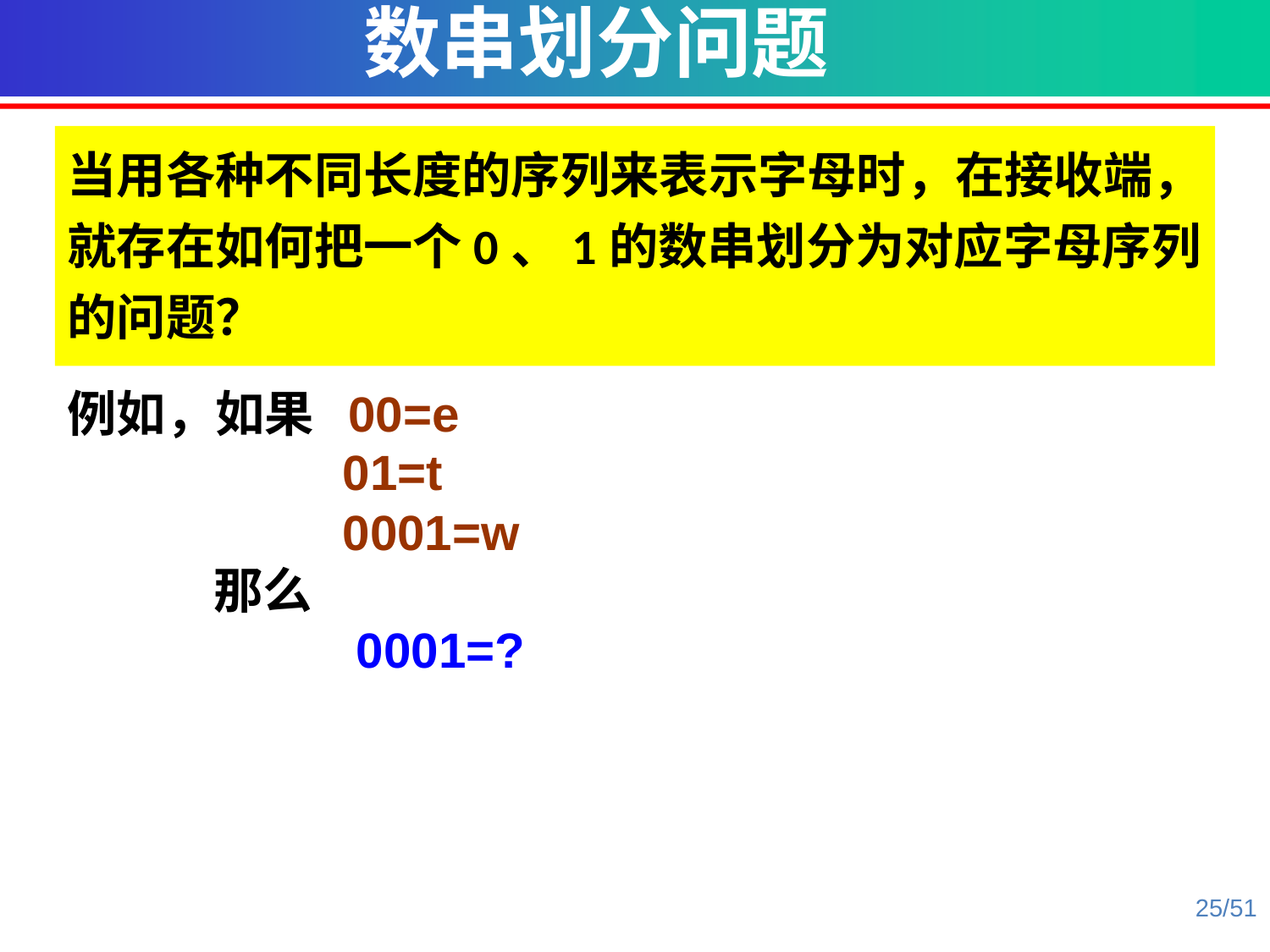

数串划分问题
当用各种不同长度的序列来表示字母时，在接收端，就存在如何把一个0、1的数串划分为对应字母序列的问题？
例如，如果  00=e
                    01=t
                    0001=w
            那么
                     0001=?

25/51